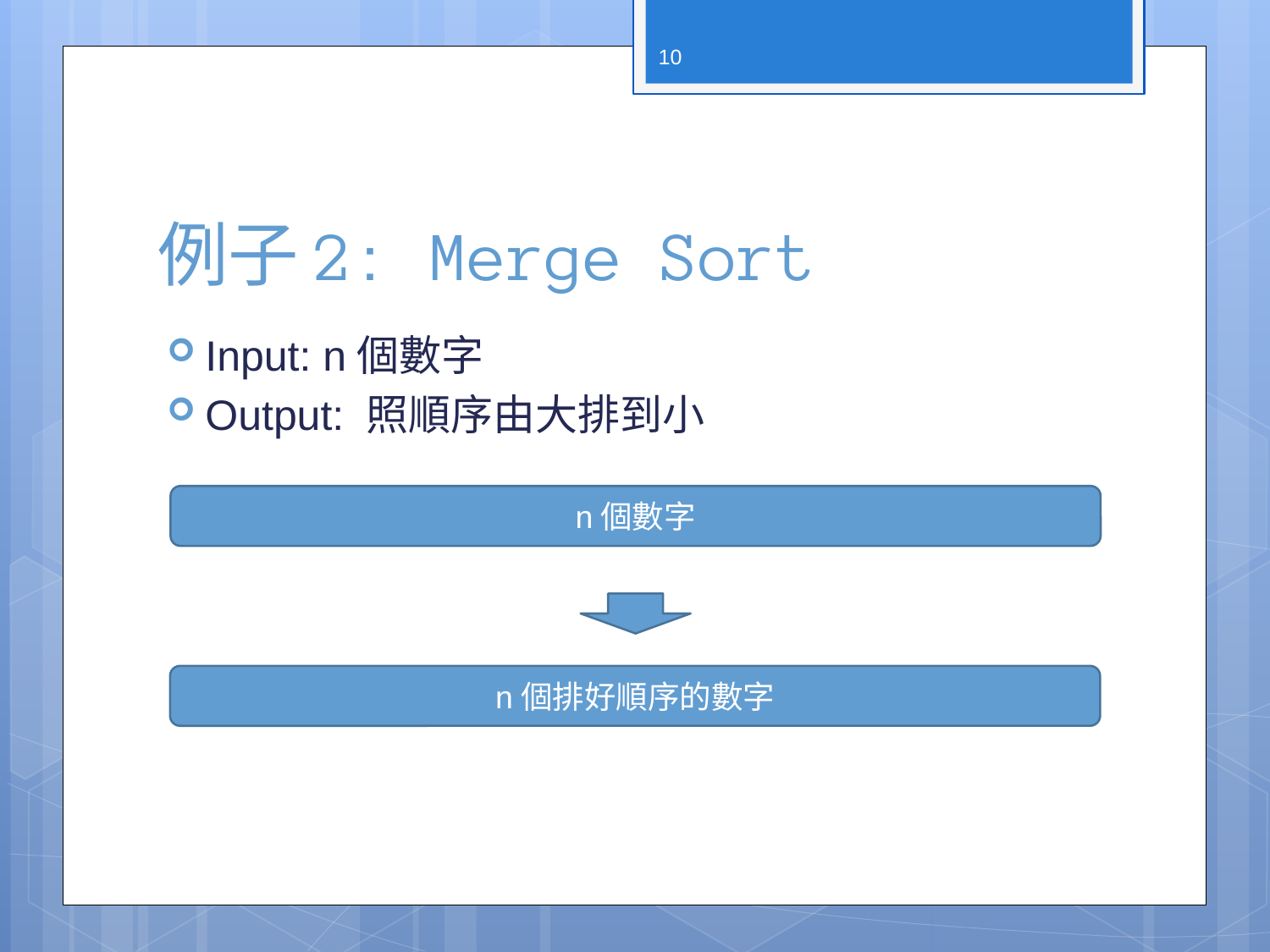

10
# 例子2: Merge Sort
Input: n個數字
Output: 照順序由大排到小

n個數字

n個排好順序的數字